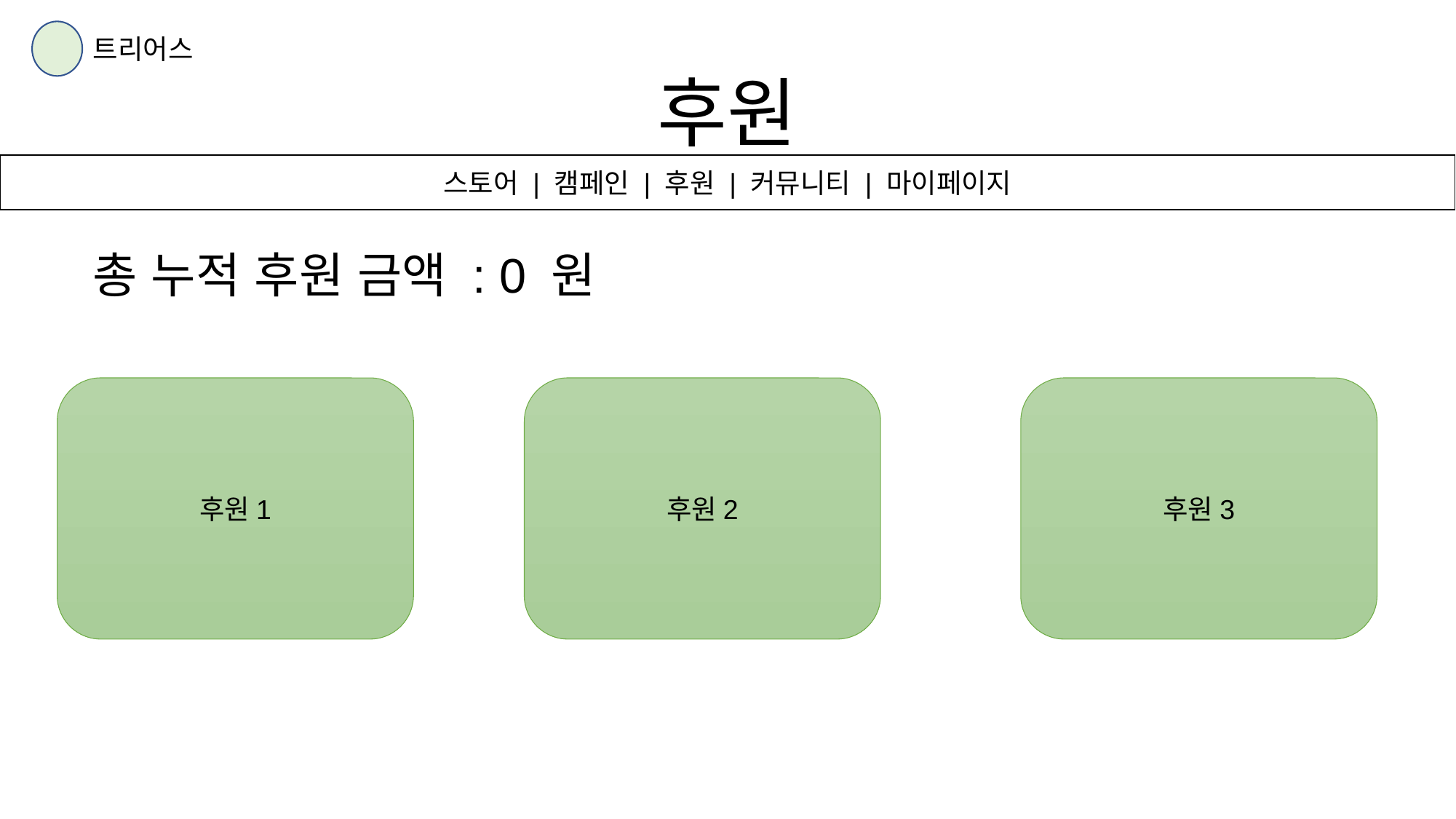

트리어스
후원
스토어 | 캠페인 | 후원 | 커뮤니티 | 마이페이지
총 누적 후원 금액 : 0 원
후원2
후원3
후원1